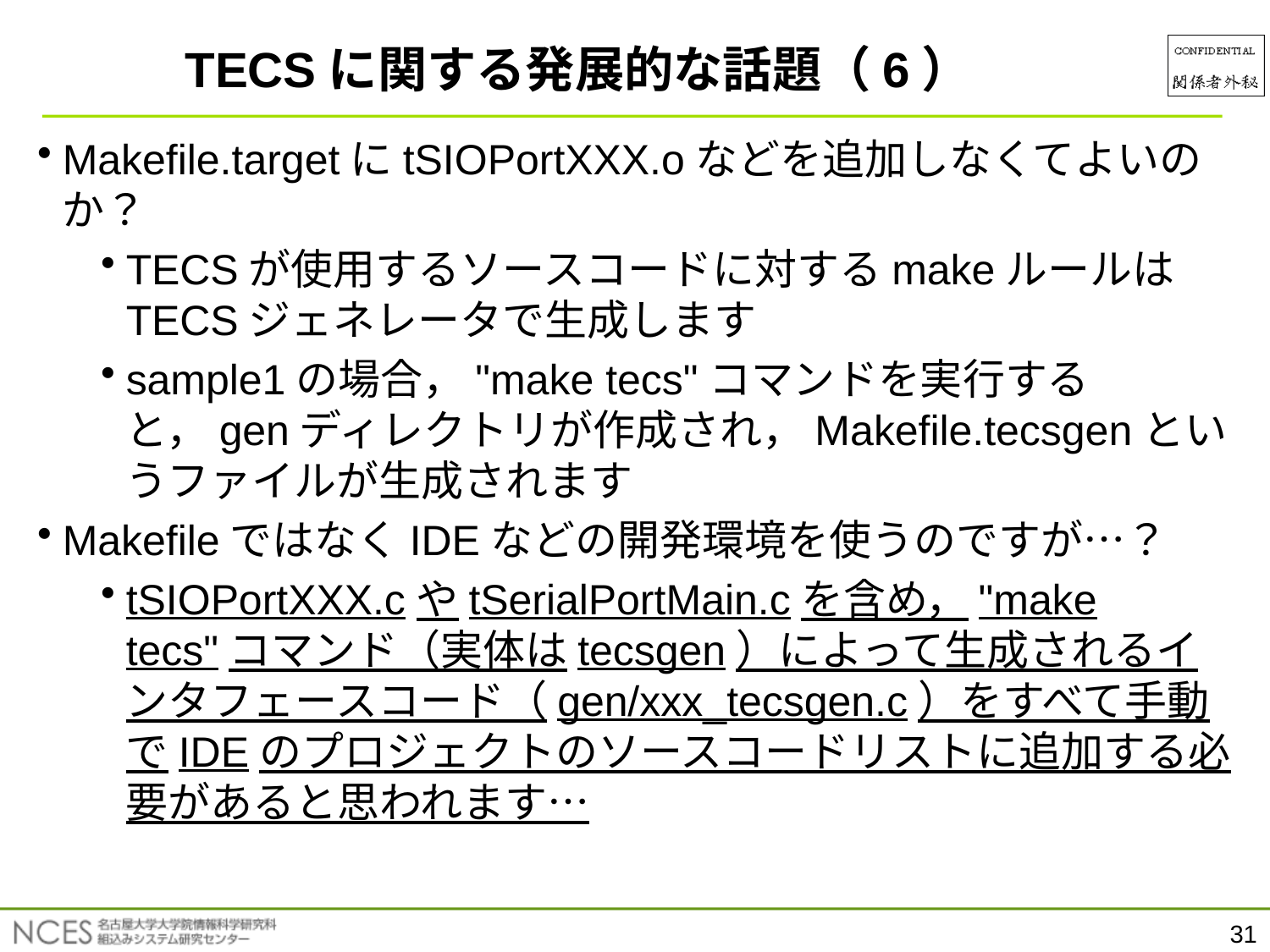

TECSに関する発展的な話題（6）
Makefile.targetにtSIOPortXXX.oなどを追加しなくてよいのか？
TECSが使用するソースコードに対するmakeルールはTECSジェネレータで生成します
sample1の場合，"make tecs"コマンドを実行すると，genディレクトリが作成され，Makefile.tecsgenというファイルが生成されます
MakefileではなくIDEなどの開発環境を使うのですが…？
tSIOPortXXX.cやtSerialPortMain.cを含め，"make tecs"コマンド（実体はtecsgen）によって生成されるインタフェースコード（gen/xxx_tecsgen.c）をすべて手動でIDEのプロジェクトのソースコードリストに追加する必要があると思われます…

31